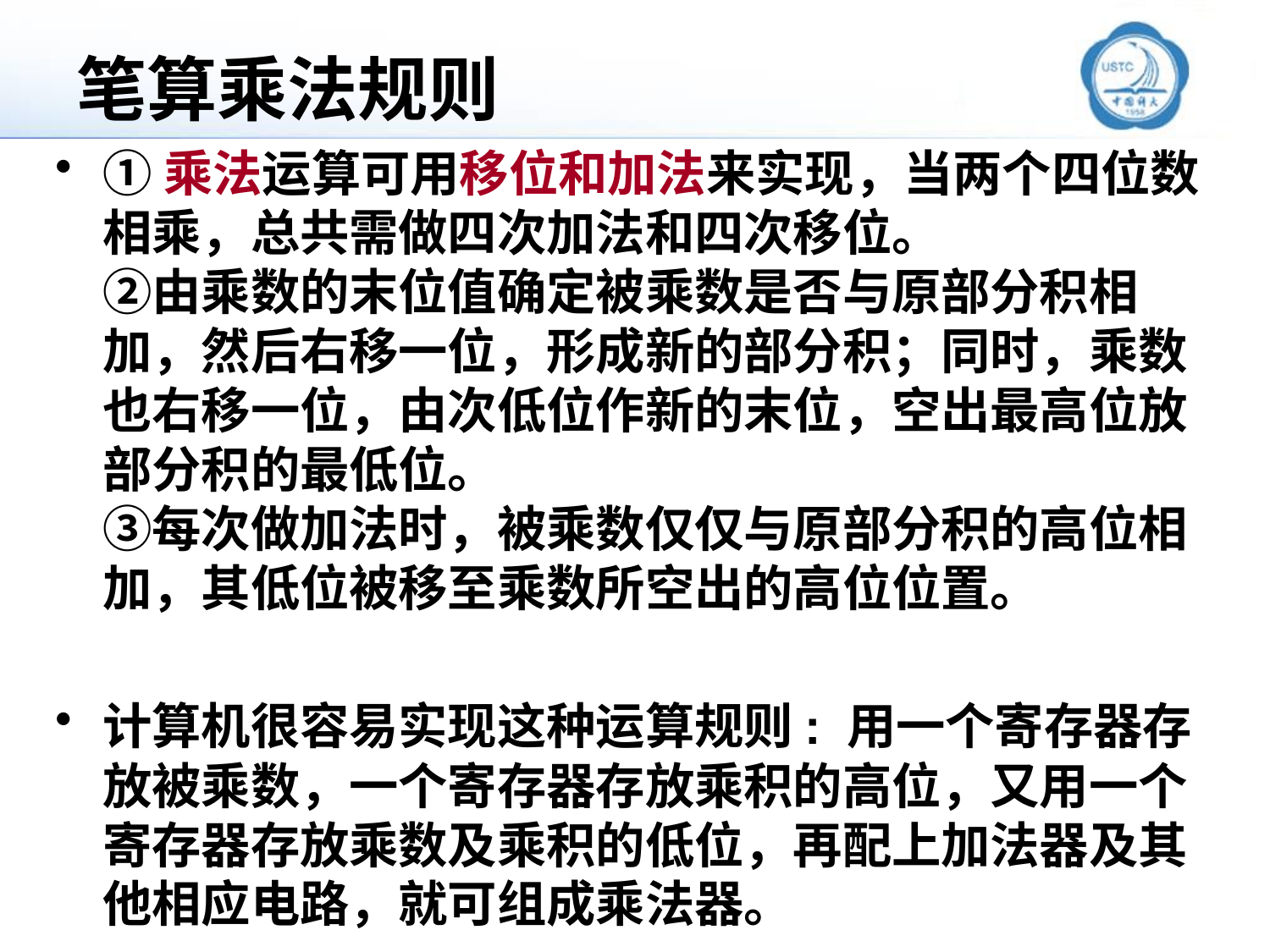

# 笔算乘法规则
①乘法运算可用移位和加法来实现，当两个四位数相乘，总共需做四次加法和四次移位。
②由乘数的末位值确定被乘数是否与原部分积相加，然后右移一位，形成新的部分积；同时，乘数也右移一位，由次低位作新的末位，空出最高位放部分积的最低位。
③每次做加法时，被乘数仅仅与原部分积的高位相加，其低位被移至乘数所空出的高位位置。

计算机很容易实现这种运算规则: 用一个寄存器存放被乘数，一个寄存器存放乘积的高位，又用一个寄存器存放乘数及乘积的低位，再配上加法器及其他相应电路，就可组成乘法器。